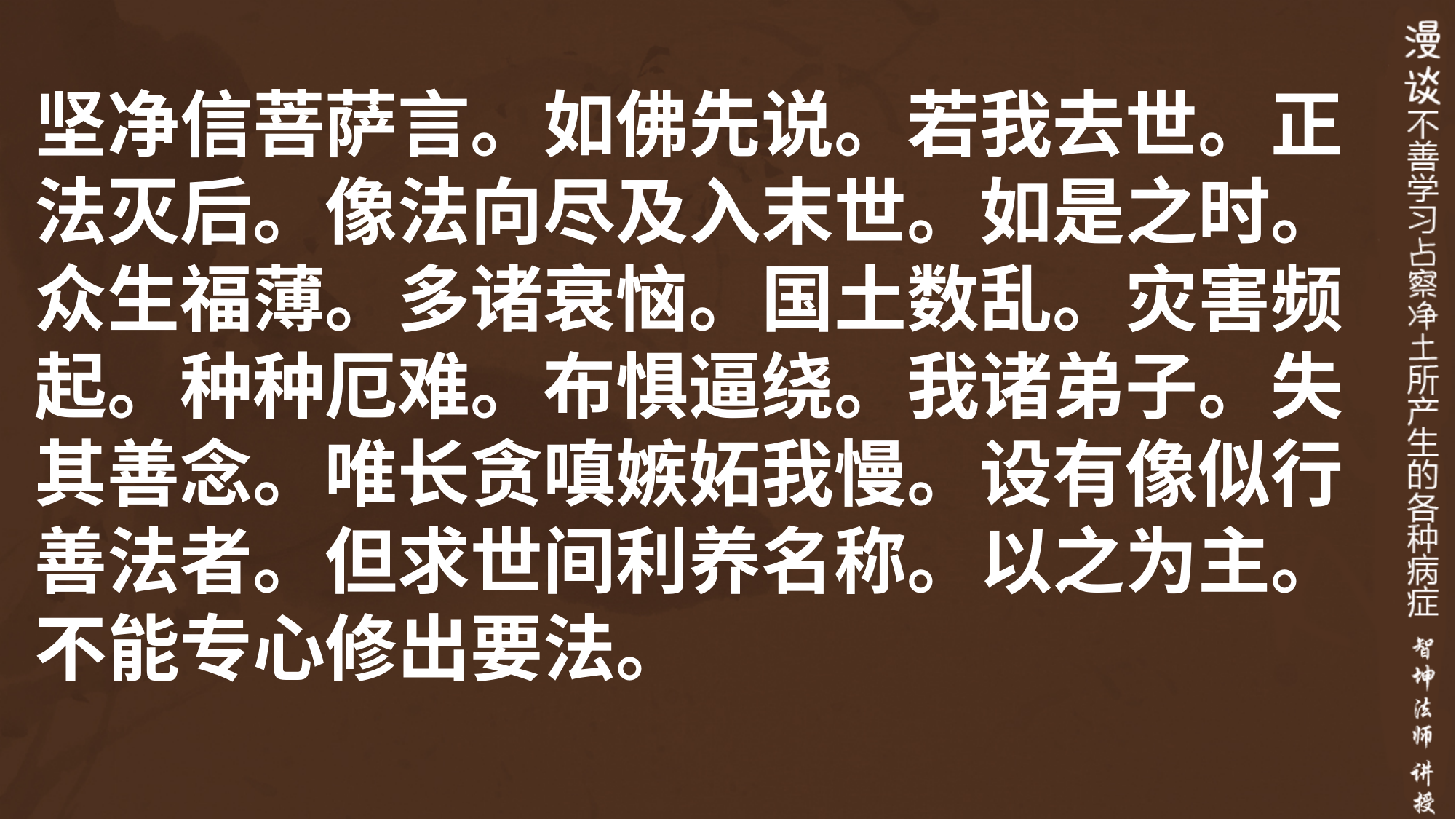

坚净信菩萨言。如佛先说。若我去世。正法灭后。像法向尽及入末世。如是之时。众生福薄。多诸衰恼。国土数乱。灾害频起。种种厄难。布惧逼绕。我诸弟子。失其善念。唯长贪嗔嫉妬我慢。设有像似行善法者。但求世间利养名称。以之为主。不能专心修出要法。